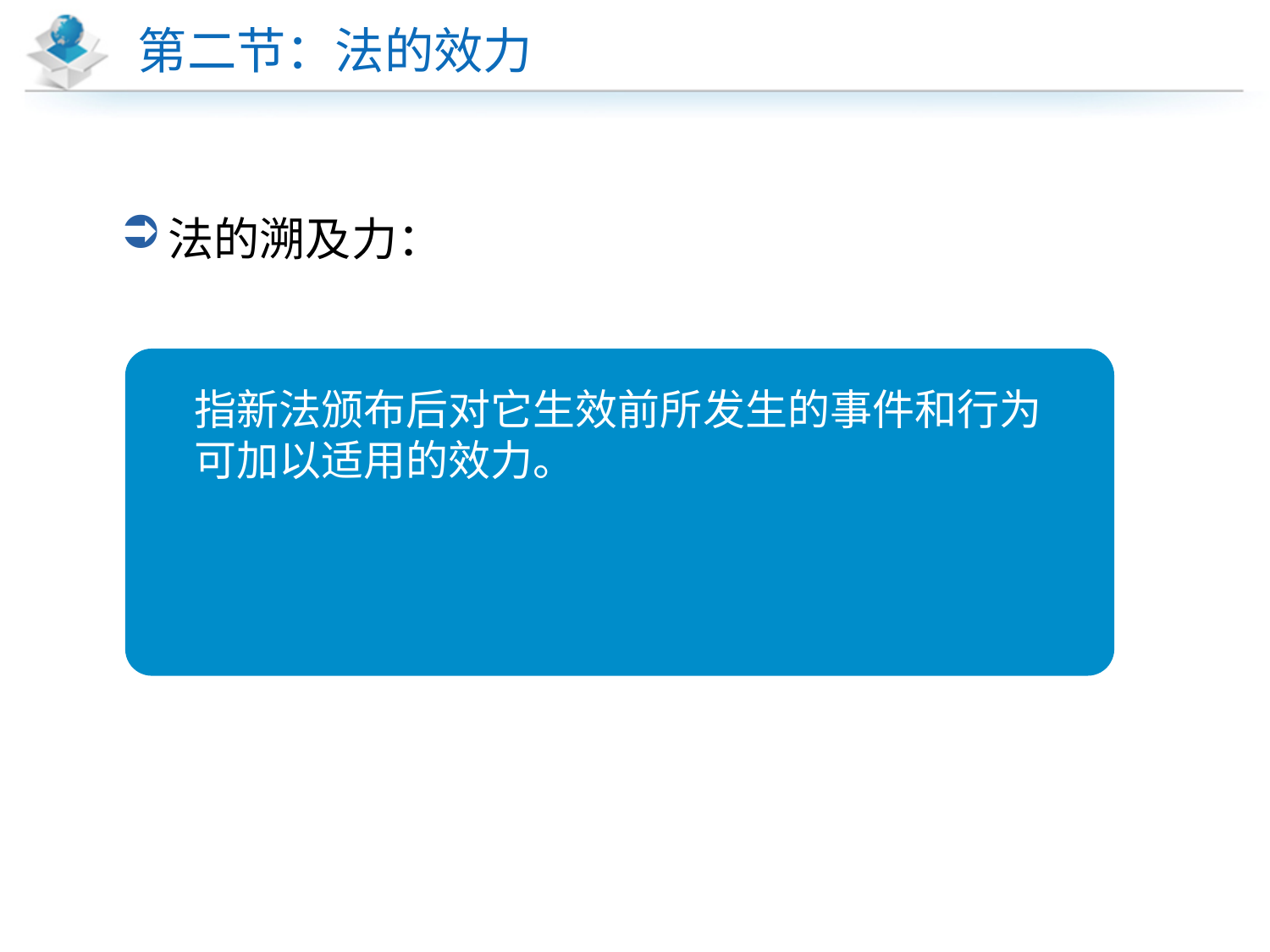

# 第二节：法的效力
法的溯及力：

指新法颁布后对它生效前所发生的事件和行为可加以适用的效力。